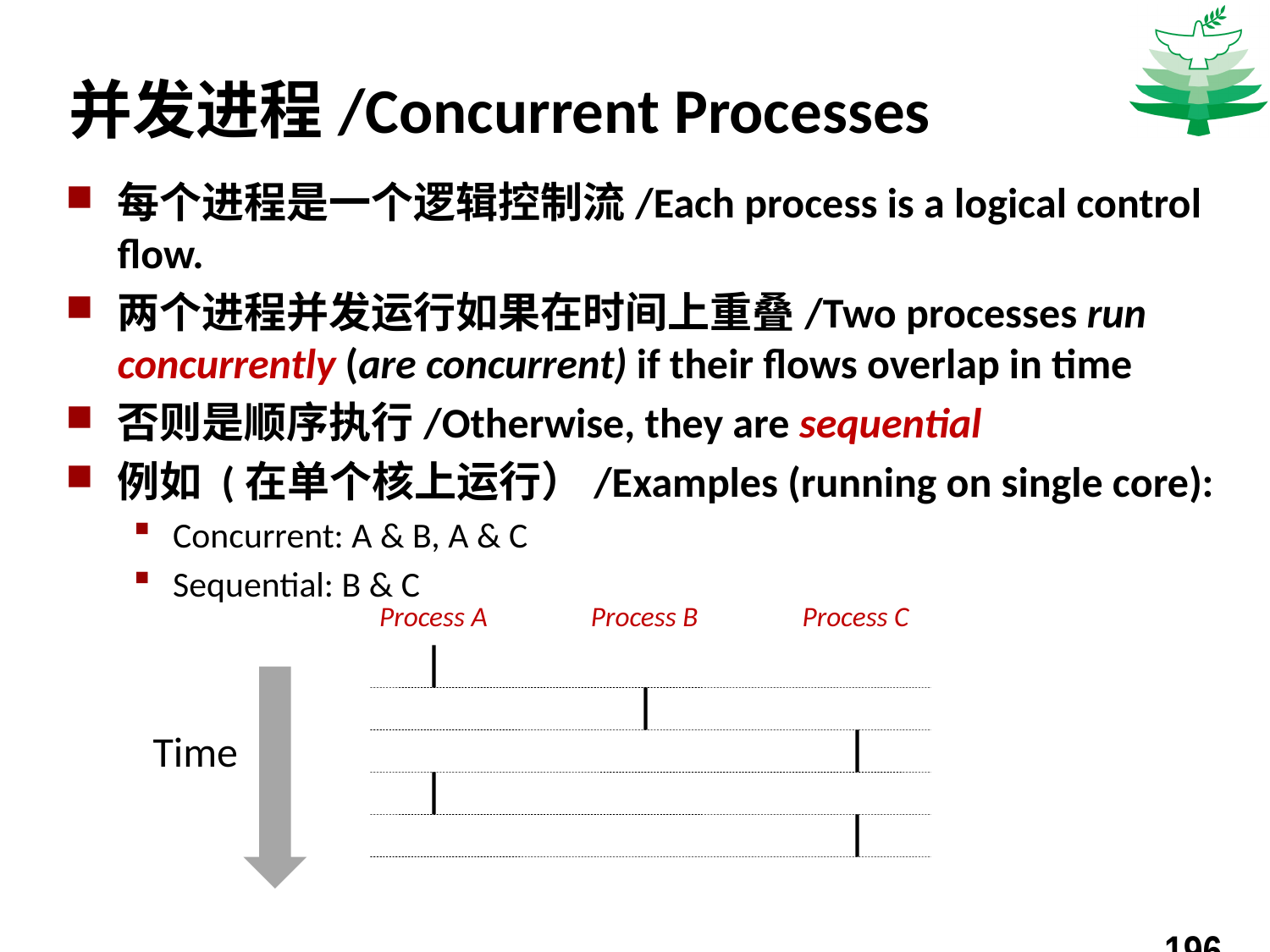

# 并发进程/Concurrent Processes
每个进程是一个逻辑控制流/Each process is a logical control flow.
两个进程并发运行如果在时间上重叠/Two processes run concurrently (are concurrent) if their flows overlap in time
否则是顺序执行/Otherwise, they are sequential
例如 (在单个核上运行）/Examples (running on single core):
Concurrent: A & B, A & C
Sequential: B & C
Process A
Process B
Process C

Time